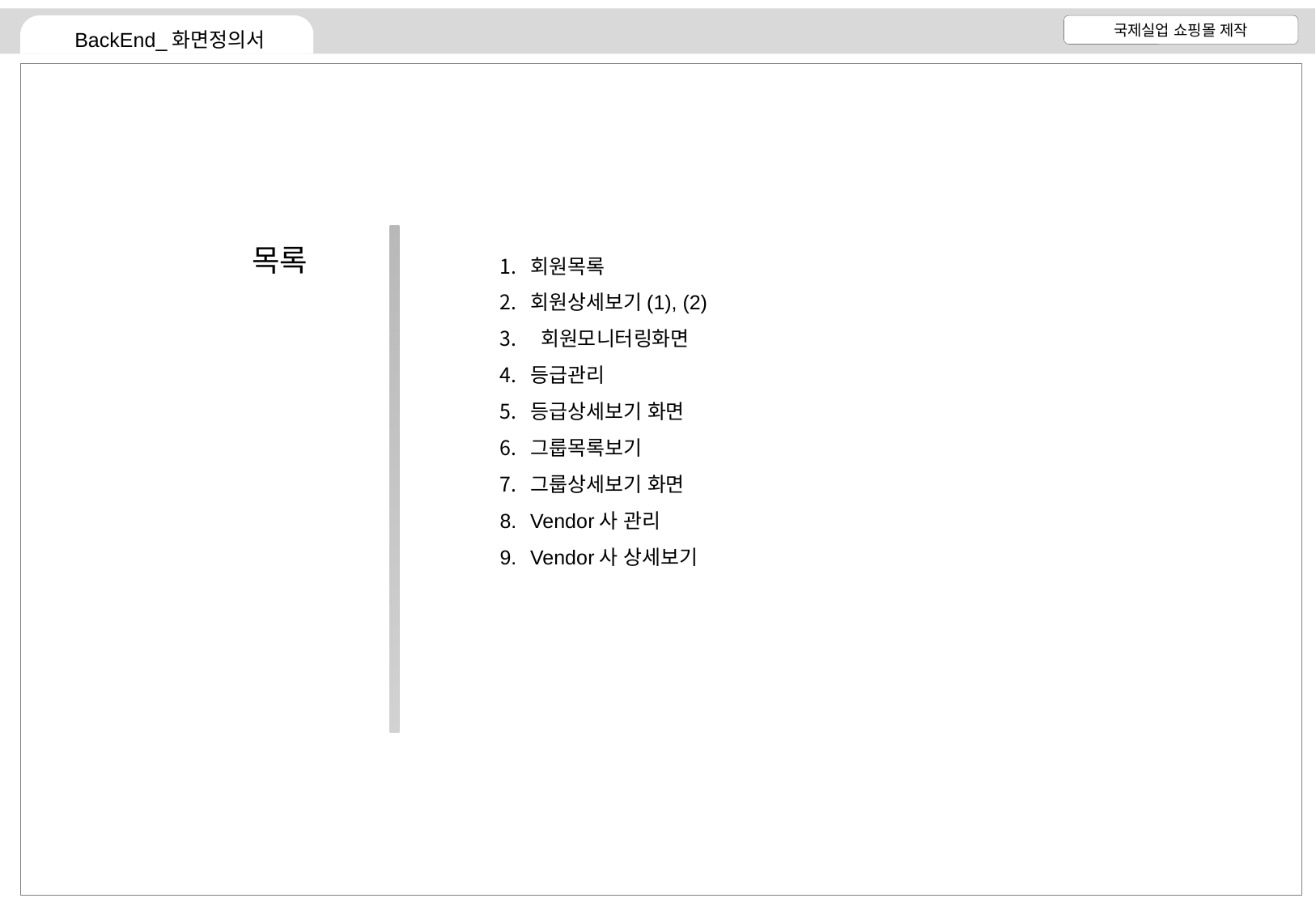

목록
회원목록
회원상세보기(1), (2)
 회원모니터링화면
등급관리
등급상세보기 화면
그룹목록보기
그룹상세보기 화면
Vendor사 관리
Vendor사 상세보기